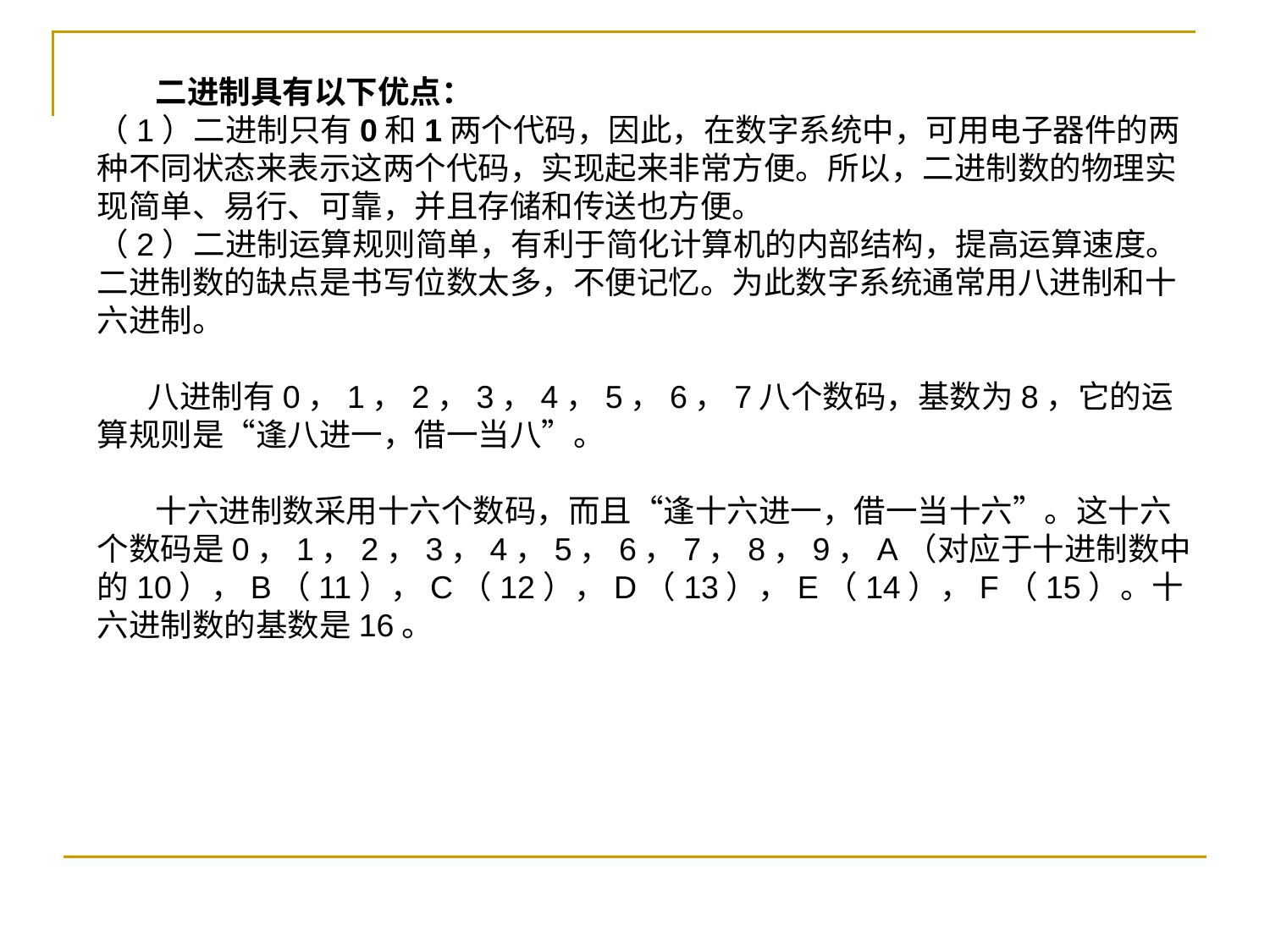

二进制具有以下优点：
（1）二进制只有0和1两个代码，因此，在数字系统中，可用电子器件的两种不同状态来表示这两个代码，实现起来非常方便。所以，二进制数的物理实现简单、易行、可靠，并且存储和传送也方便。
（2）二进制运算规则简单，有利于简化计算机的内部结构，提高运算速度。
二进制数的缺点是书写位数太多，不便记忆。为此数字系统通常用八进制和十六进制。

      八进制有0，1，2，3，4，5，6，7八个数码，基数为8，它的运算规则是“逢八进一，借一当八”。

       十六进制数采用十六个数码，而且“逢十六进一，借一当十六”。这十六个数码是0，1，2，3，4，5，6，7，8，9，A（对应于十进制数中的10），B（11），C（12），D（13），E（14），F（15）。十六进制数的基数是16。